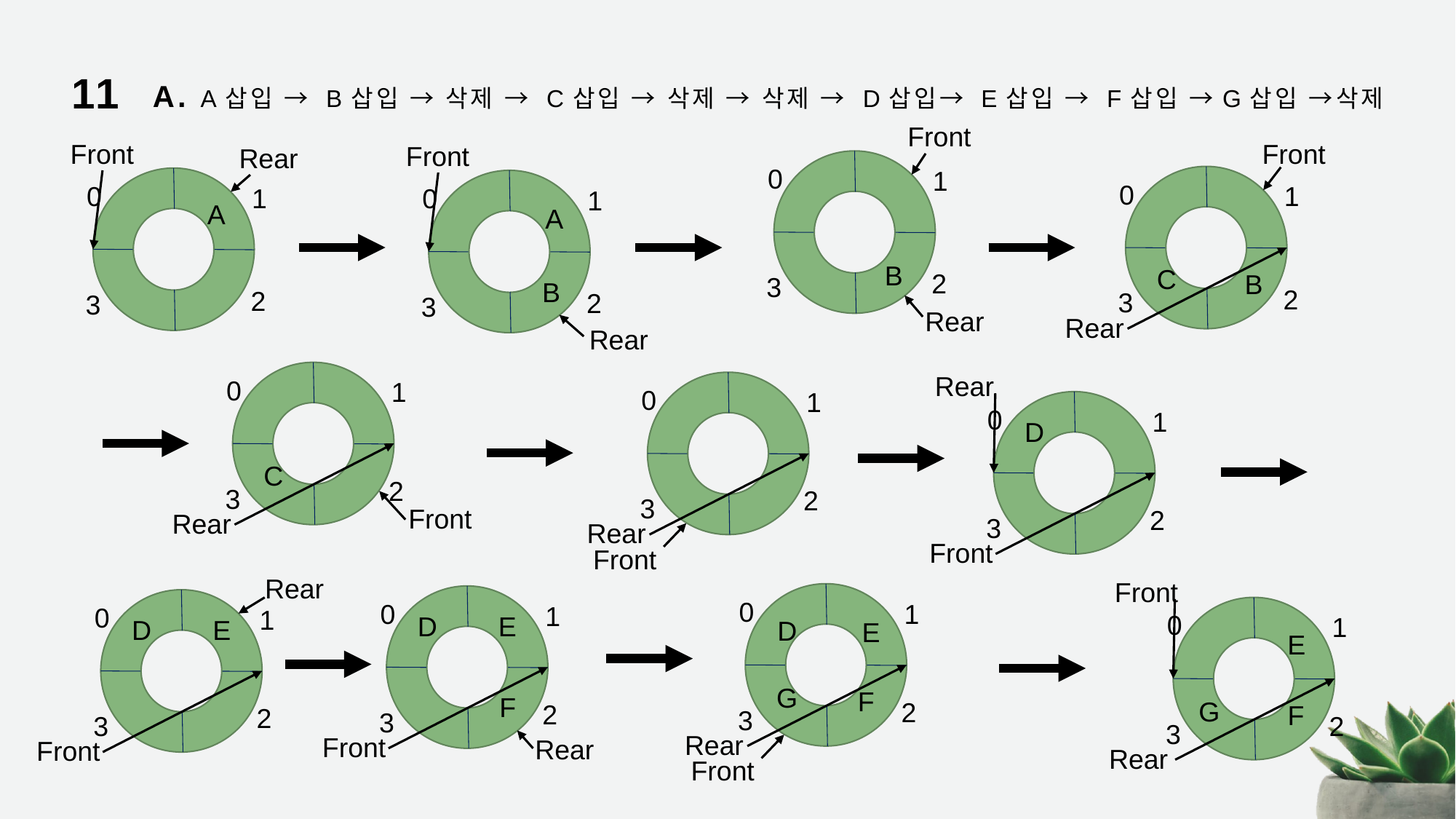

# 11
A. A삽입 → B삽입 → 삭제 → C삽입 → 삭제 → 삭제 → D삽입→ E삽입 → F삽입 →G삽입 →삭제

Front
Front
Front
Front
Rear

0
1
2
3

0
1
2
3

0
1
2
3
A

0
1
2
3
A

B
C
B
B
Rear
Rear
Rear

0
1
2
3

Rear

0
1
2
3

0
1
2
3

D
C
Front
Rear
Rear
Front
Front
Rear
Front

0
1
2
3
E

0
1
2
3
E

0
1
2
3
E

0
1
2
3

D
D
D
E
G
F
F
G
F
Rear
Front
Rear
Front
Rear
Front